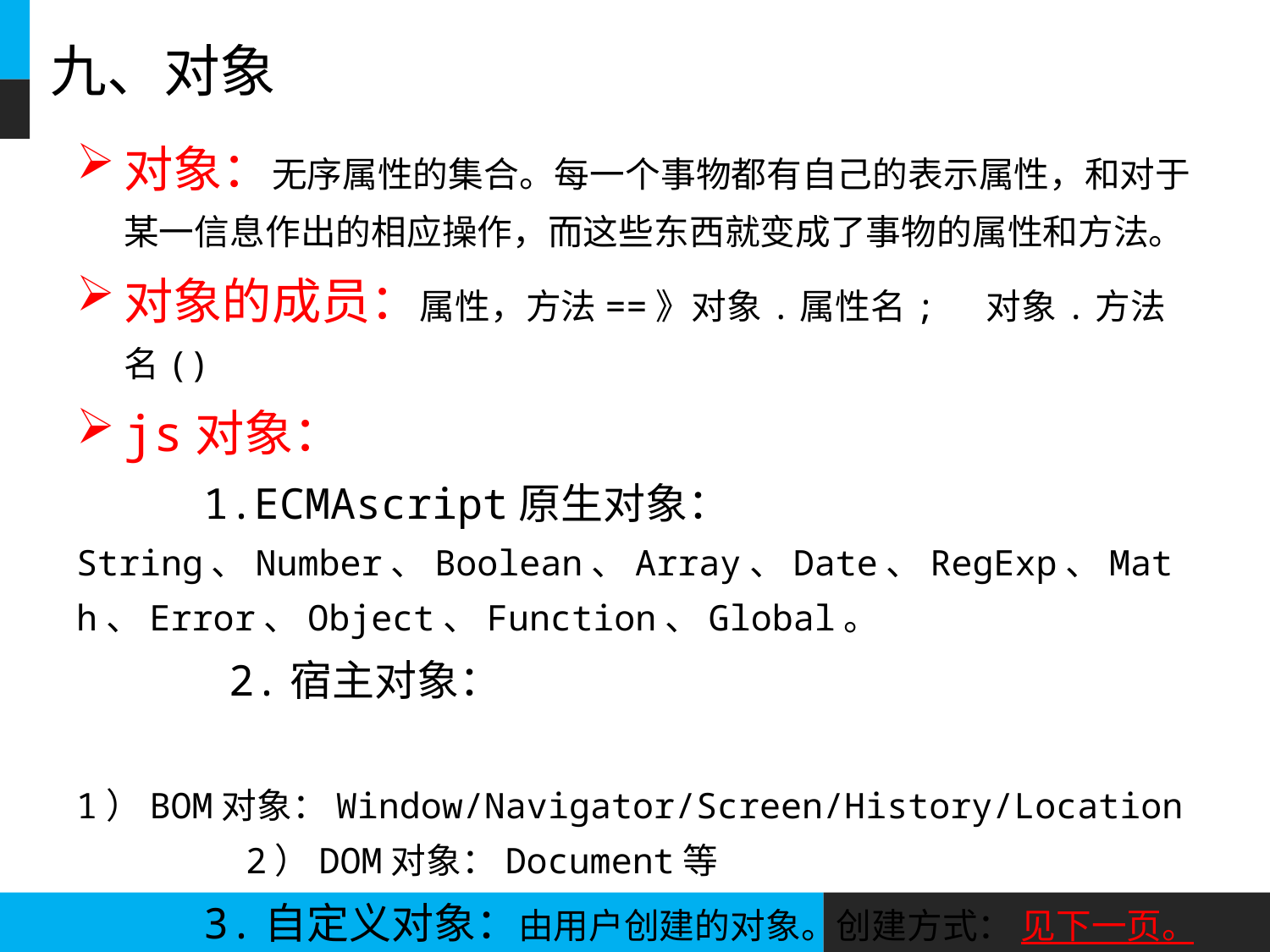

# 九、对象
对象：无序属性的集合。每一个事物都有自己的表示属性，和对于某一信息作出的相应操作，而这些东西就变成了事物的属性和方法。
对象的成员：属性，方法==》对象.属性名;  对象.方法名()
js对象：
      1.ECMAscript原生对象：String、Number、Boolean、Array、Date、RegExp、Math、Error、Object、Function、Global。
      2.宿主对象：
	  1）BOM对象：Window/Navigator/Screen/History/Location
	  2）DOM对象：Document等
      3.自定义对象：由用户创建的对象。创建方式： 见下一页。